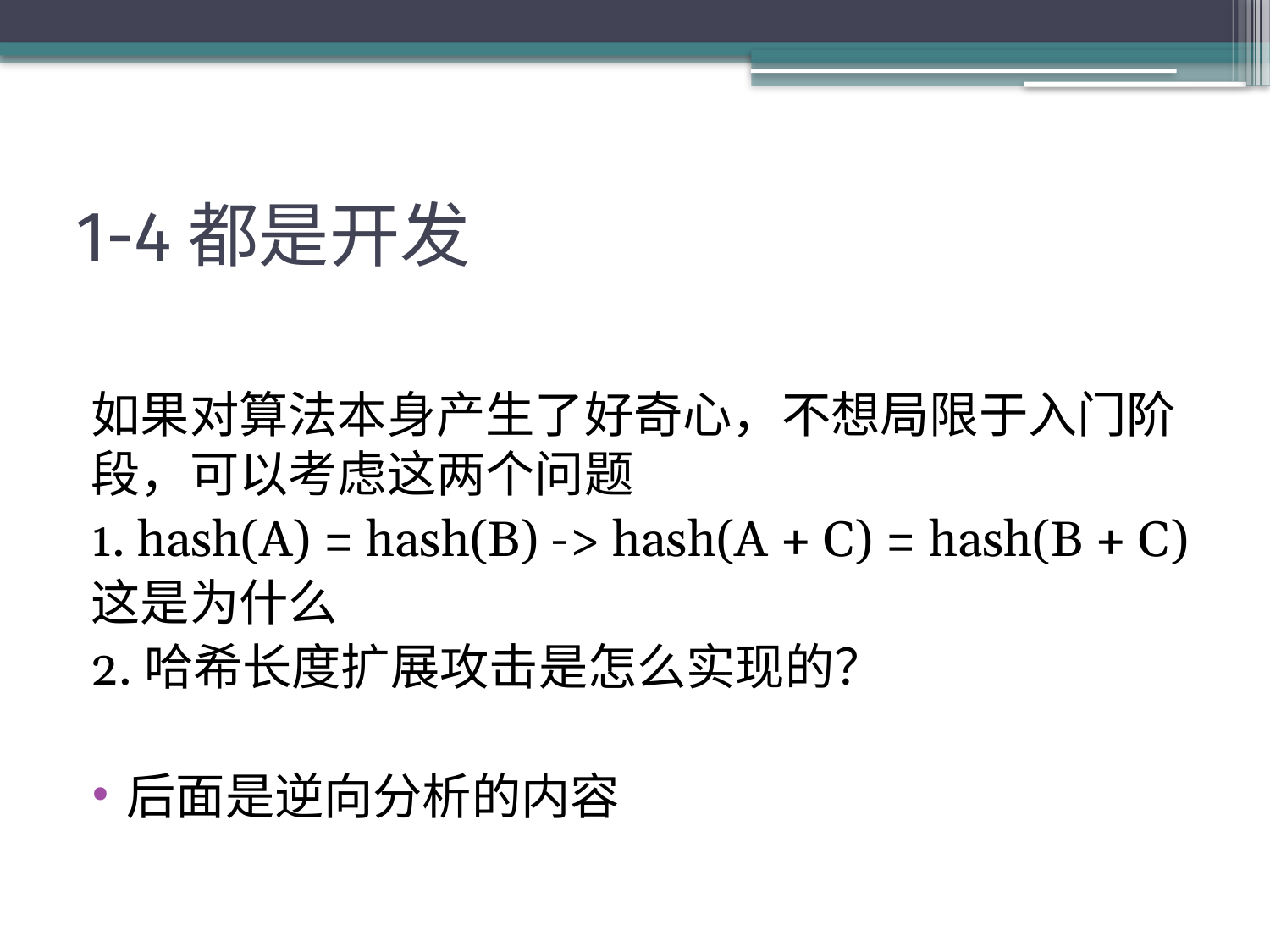

# 1-4都是开发

如果对算法本身产生了好奇心，不想局限于入门阶段，可以考虑这两个问题
1. hash(A) = hash(B) -> hash(A + C) = hash(B + C)
这是为什么
2.哈希长度扩展攻击是怎么实现的？

后面是逆向分析的内容